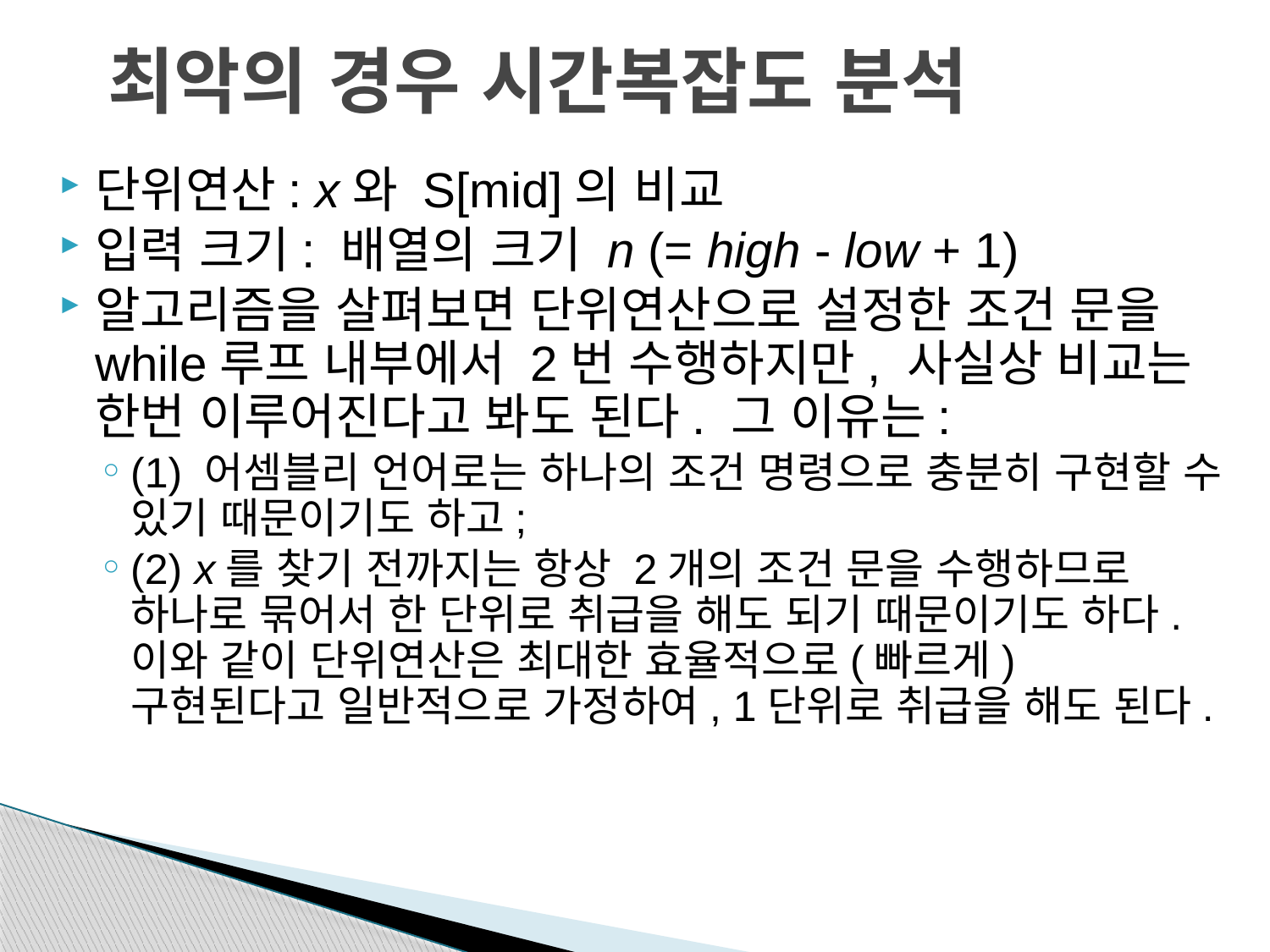

# 최악의 경우 시간복잡도 분석
단위연산: x와 S[mid]의 비교
입력 크기: 배열의 크기 n (= high - low + 1)
알고리즘을 살펴보면 단위연산으로 설정한 조건 문을 while루프 내부에서 2번 수행하지만, 사실상 비교는 한번 이루어진다고 봐도 된다. 그 이유는:
(1) 어셈블리 언어로는 하나의 조건 명령으로 충분히 구현할 수 있기 때문이기도 하고;
(2) x를 찾기 전까지는 항상 2개의 조건 문을 수행하므로 하나로 묶어서 한 단위로 취급을 해도 되기 때문이기도 하다. 이와 같이 단위연산은 최대한 효율적으로(빠르게) 구현된다고 일반적으로 가정하여, 1단위로 취급을 해도 된다.